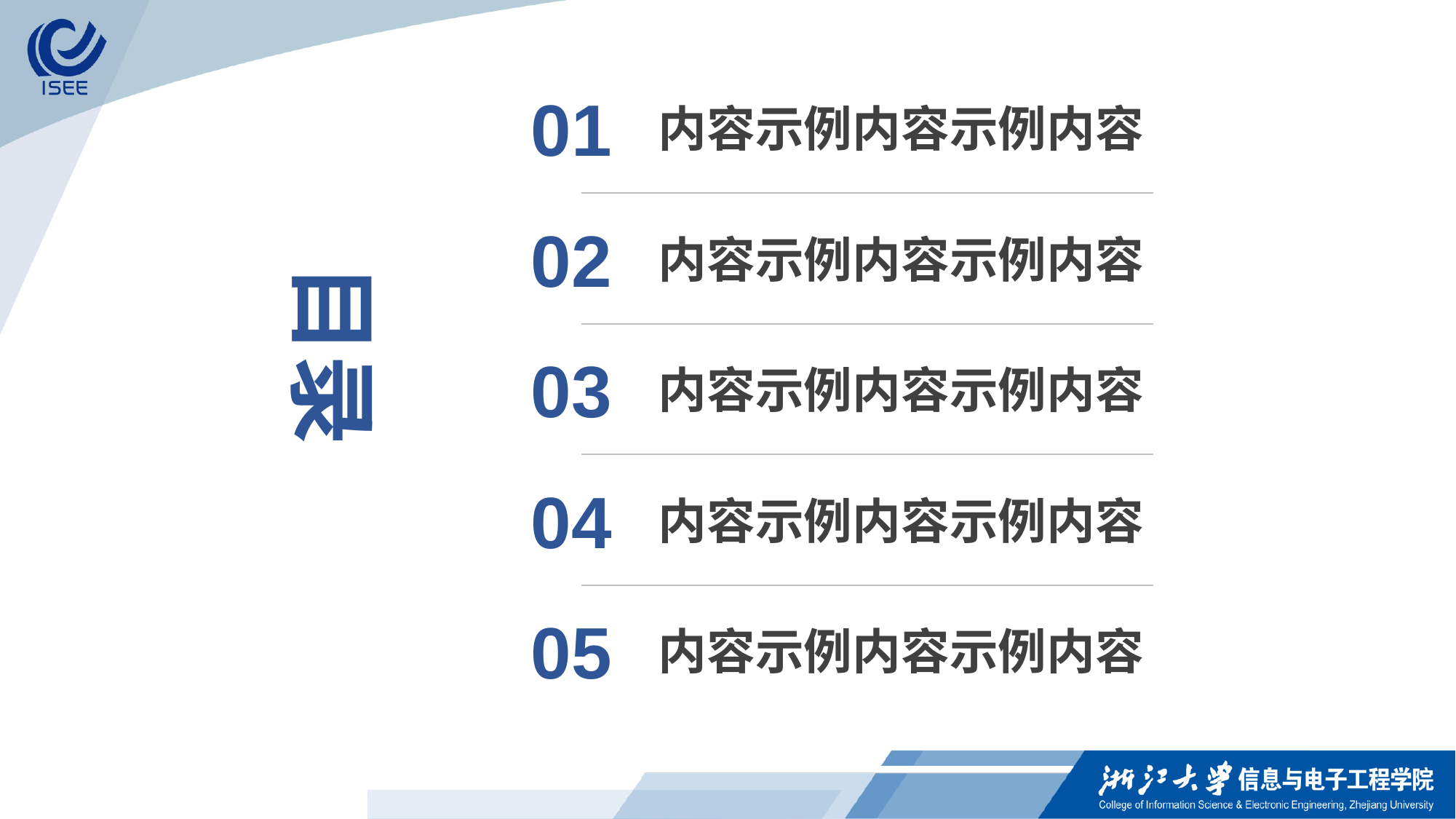

01
内容示例内容示例内容
02
内容示例内容示例内容
目录
03
内容示例内容示例内容
04
内容示例内容示例内容
05
内容示例内容示例内容